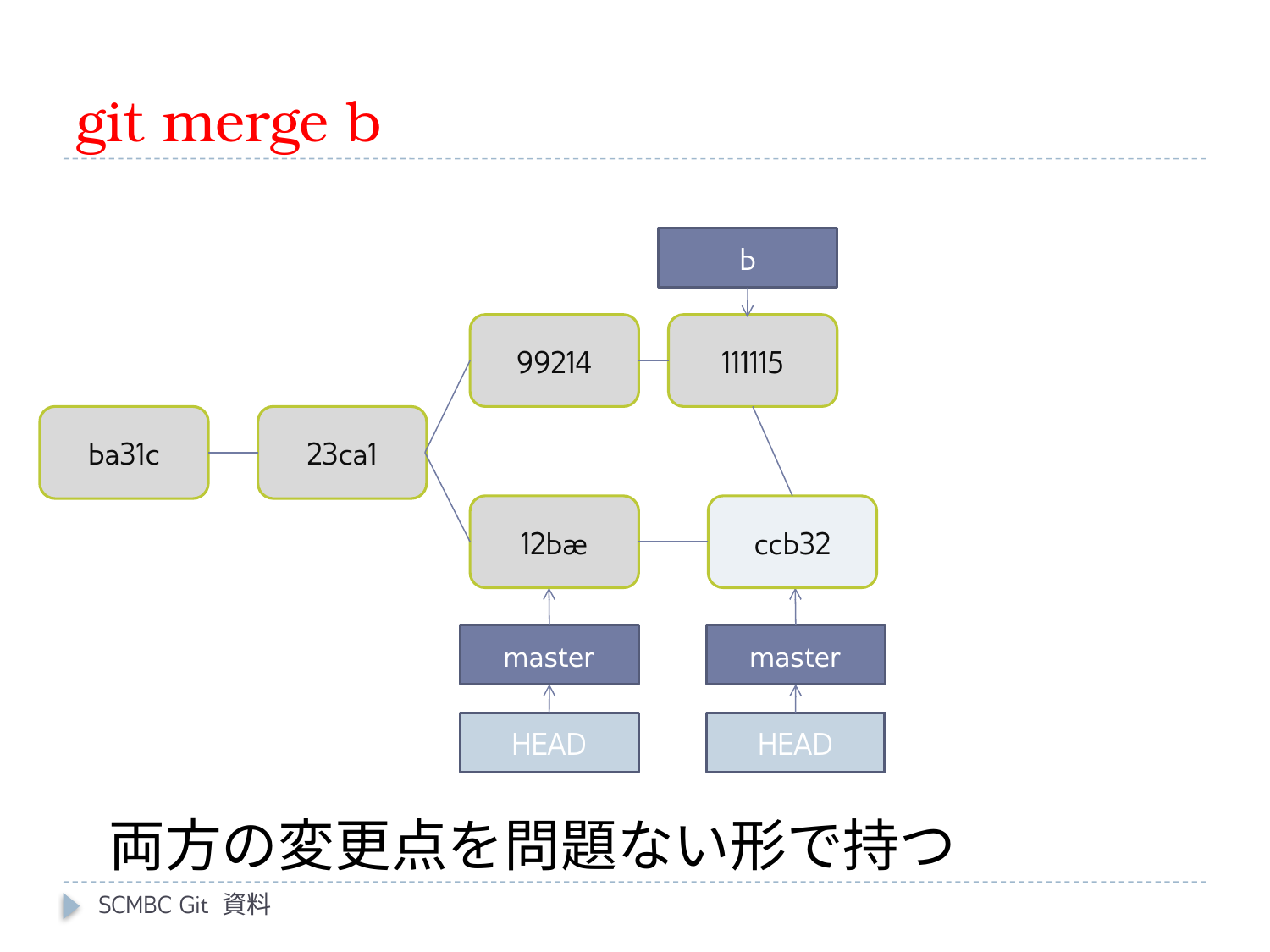

# git merge b
b
99214
111115
ba31c
23ca1
12bae
ccb32
master
master
HEAD
HEAD
両方の変更点を問題ない形で持つ
SCMBC Git 資料